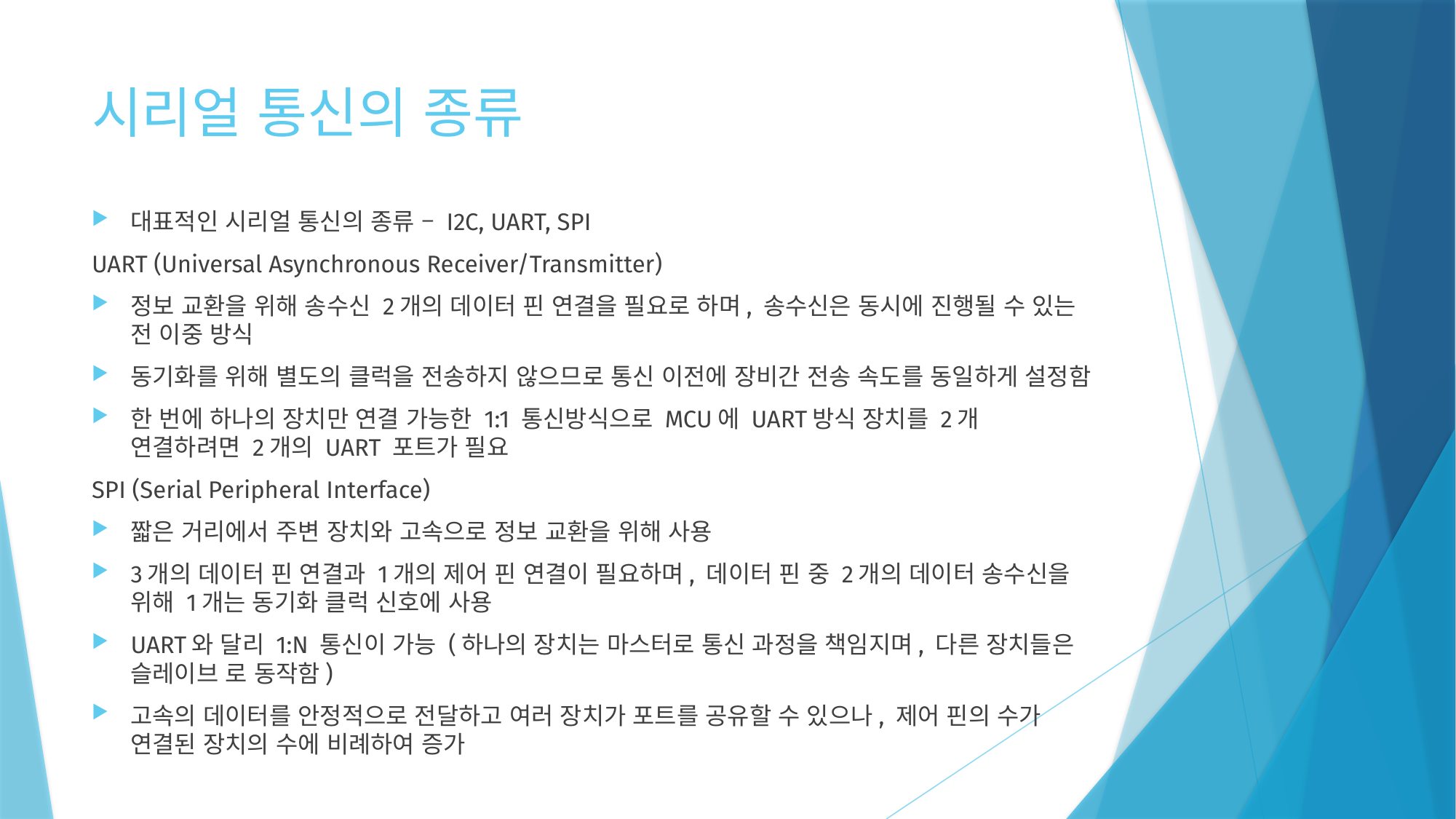

# 시리얼 통신의 종류
대표적인 시리얼 통신의 종류 – I2C, UART, SPI
UART (Universal Asynchronous Receiver/Transmitter)
정보 교환을 위해 송수신 2개의 데이터 핀 연결을 필요로 하며, 송수신은 동시에 진행될 수 있는 전 이중 방식
동기화를 위해 별도의 클럭을 전송하지 않으므로 통신 이전에 장비간 전송 속도를 동일하게 설정함
한 번에 하나의 장치만 연결 가능한 1:1 통신방식으로 MCU에 UART방식 장치를 2개 연결하려면 2개의 UART 포트가 필요
SPI (Serial Peripheral Interface)
짧은 거리에서 주변 장치와 고속으로 정보 교환을 위해 사용
3개의 데이터 핀 연결과 1개의 제어 핀 연결이 필요하며, 데이터 핀 중 2개의 데이터 송수신을 위해 1개는 동기화 클럭 신호에 사용
UART와 달리 1:N 통신이 가능 (하나의 장치는 마스터로 통신 과정을 책임지며, 다른 장치들은 슬레이브 로 동작함)
고속의 데이터를 안정적으로 전달하고 여러 장치가 포트를 공유할 수 있으나, 제어 핀의 수가 연결된 장치의 수에 비례하여 증가